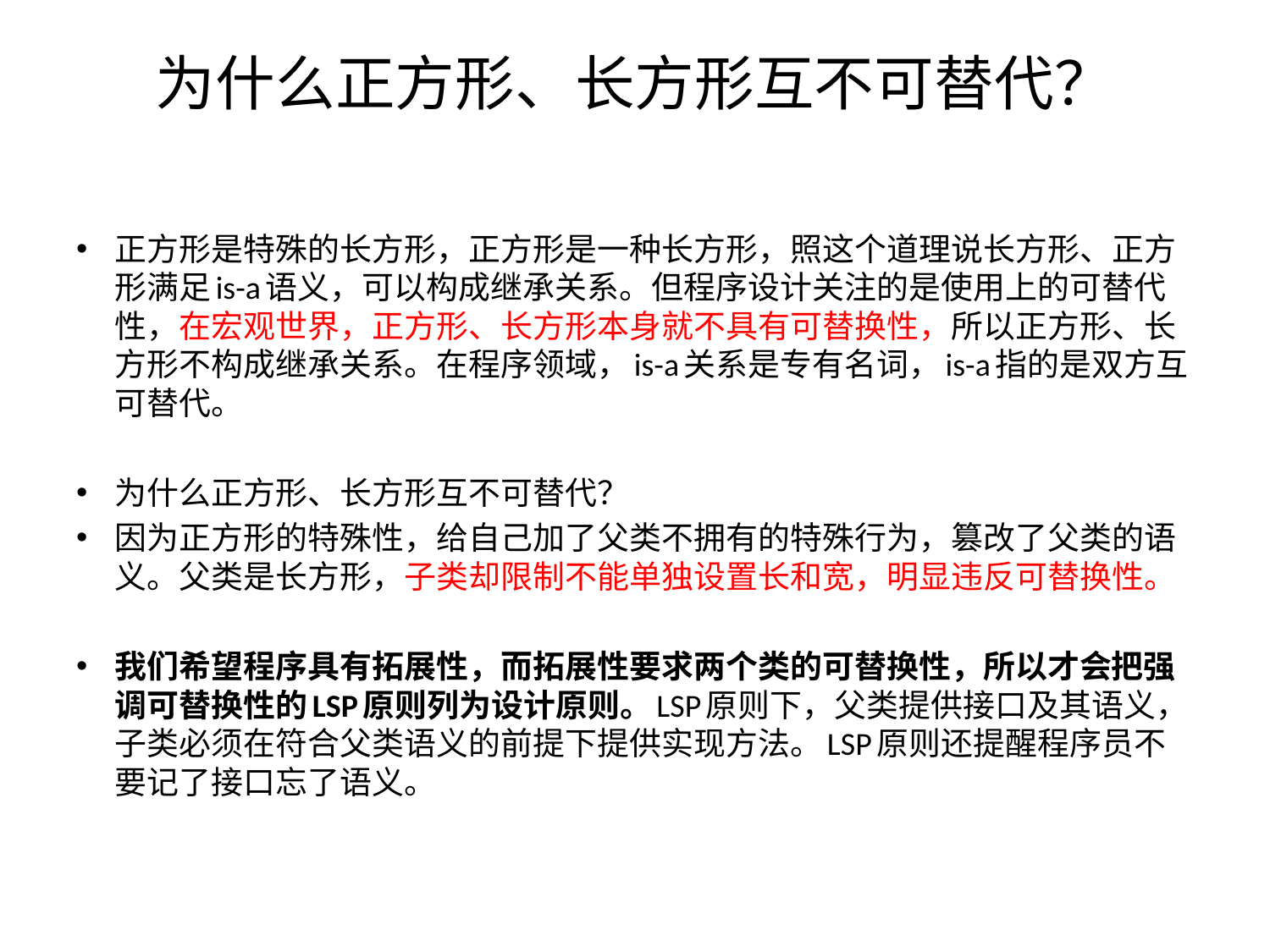

# 为什么正方形、长方形互不可替代？
正方形是特殊的长方形，正方形是一种长方形，照这个道理说长方形、正方形满足is-a语义，可以构成继承关系。但程序设计关注的是使用上的可替代性，在宏观世界，正方形、长方形本身就不具有可替换性，所以正方形、长方形不构成继承关系。在程序领域，is-a关系是专有名词，is-a指的是双方互可替代。

为什么正方形、长方形互不可替代？
因为正方形的特殊性，给自己加了父类不拥有的特殊行为，篡改了父类的语义。父类是长方形，子类却限制不能单独设置长和宽，明显违反可替换性。

我们希望程序具有拓展性，而拓展性要求两个类的可替换性，所以才会把强调可替换性的LSP原则列为设计原则。LSP原则下，父类提供接口及其语义，子类必须在符合父类语义的前提下提供实现方法。LSP原则还提醒程序员不要记了接口忘了语义。